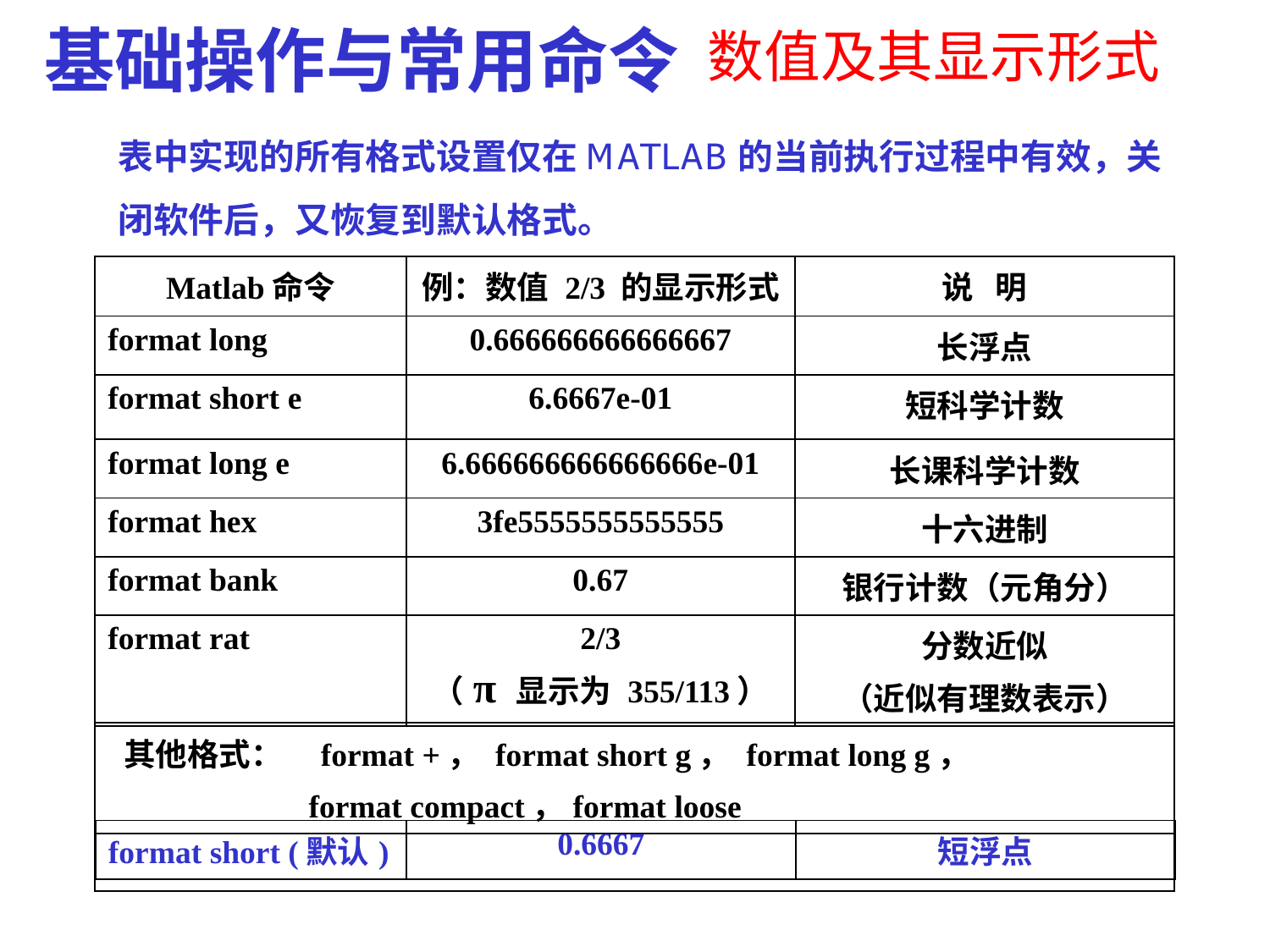

基础操作与常用命令
数值及其显示形式
# 表中实现的所有格式设置仅在MATLAB的当前执行过程中有效，关闭软件后，又恢复到默认格式。
| Matlab命令 | 例：数值 2/3 的显示形式 | 说 明 |
| --- | --- | --- |
| format long | 0.666666666666667 | 长浮点 |
| format short e | 6.6667e-01 | 短科学计数 |
| format long e | 6.666666666666666e-01 | 长课科学计数 |
| format hex | 3fe5555555555555 | 十六进制 |
| format bank | 0.67 | 银行计数（元角分） |
| format rat | 2/3 （π 显示为 355/113） | 分数近似 （近似有理数表示） |
| 其他格式： format +， format short g， format long g， format compact，format loose |
| --- |
|  |
| format short (默认) | 0.6667 | 短浮点 |
| --- | --- | --- |